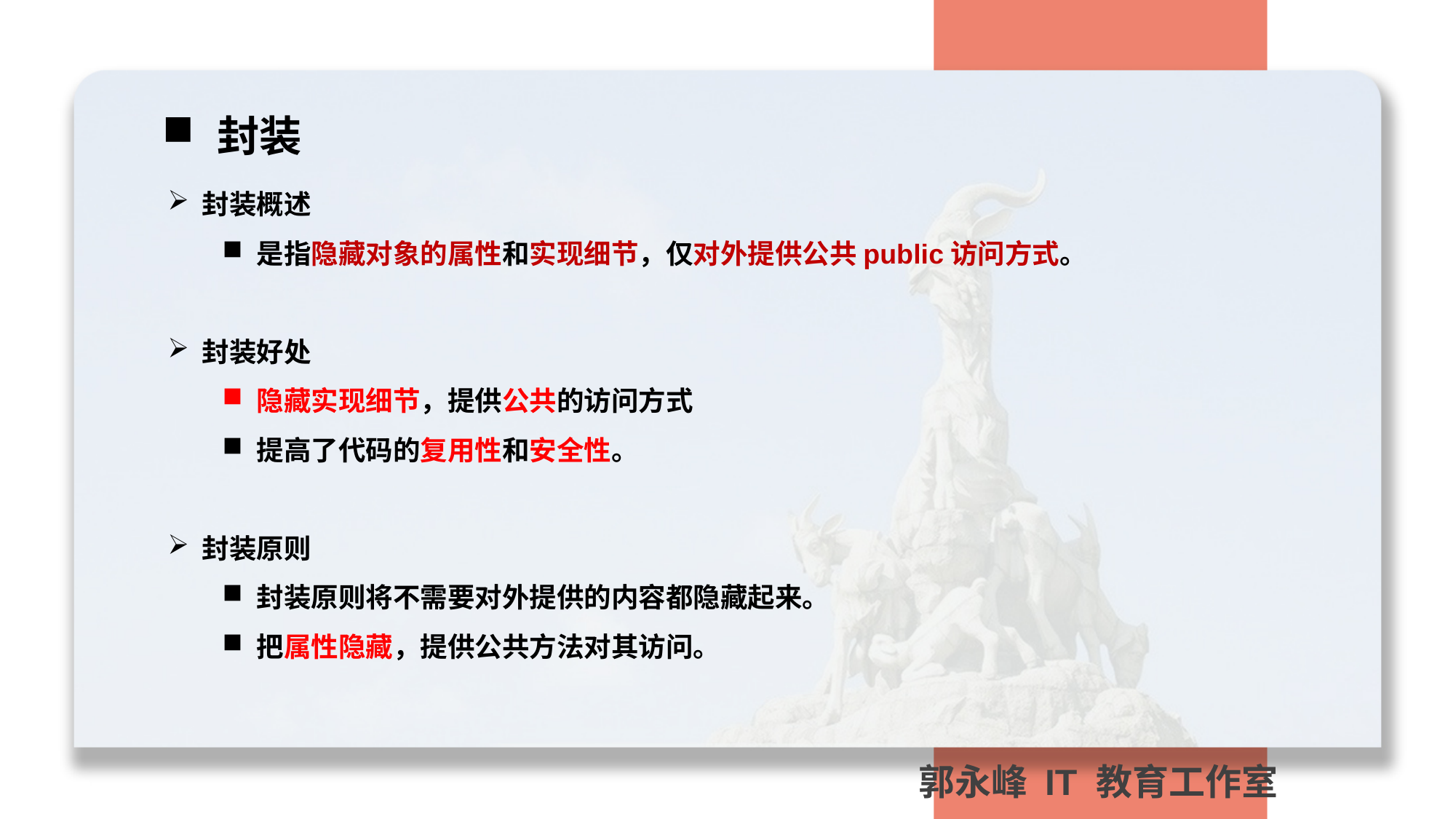

封装
封装概述
是指隐藏对象的属性和实现细节，仅对外提供公共public访问方式。

封装好处
隐藏实现细节，提供公共的访问方式
提高了代码的复用性和安全性。

封装原则
封装原则将不需要对外提供的内容都隐藏起来。
把属性隐藏，提供公共方法对其访问。